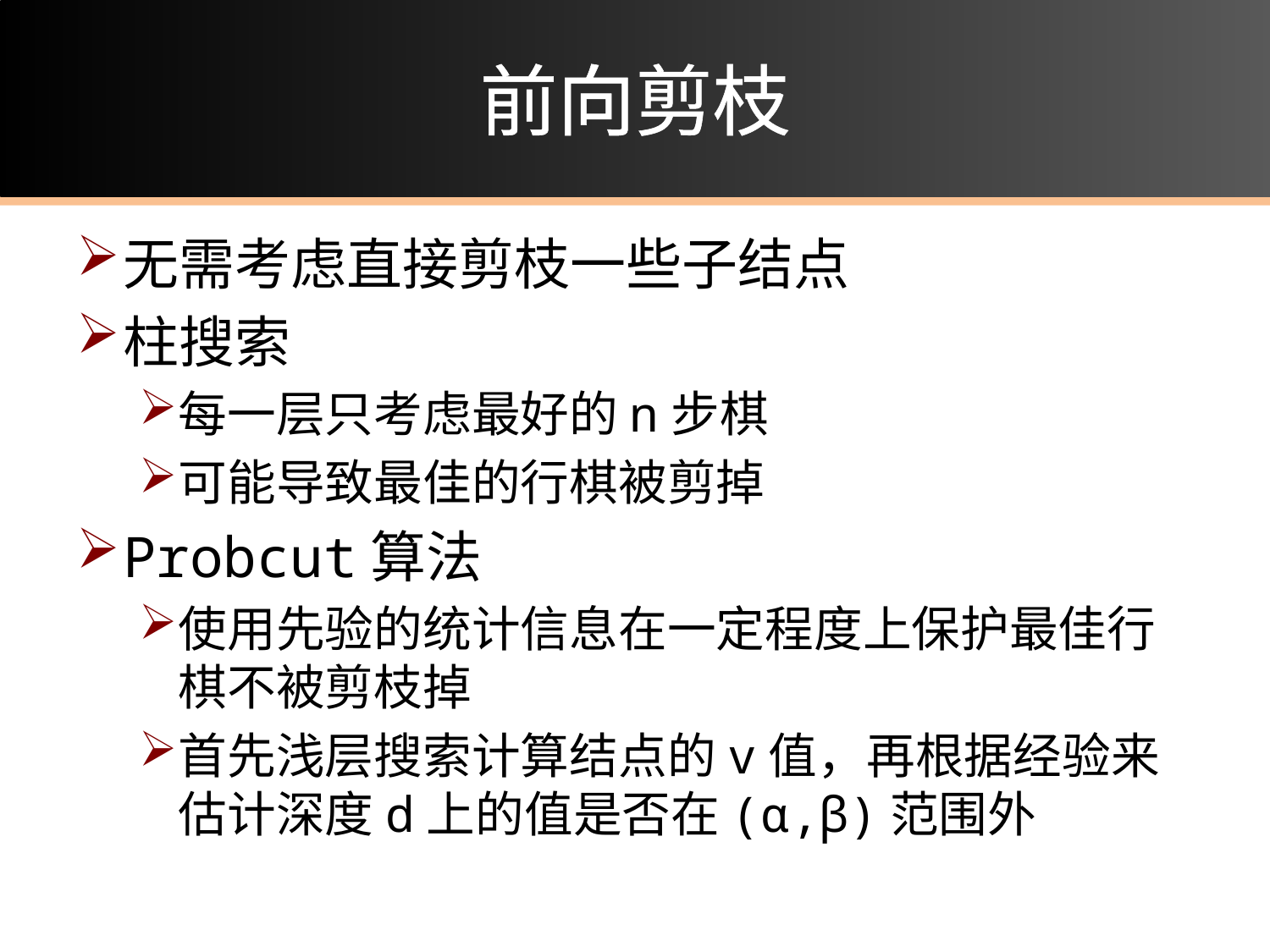

# 前向剪枝
无需考虑直接剪枝一些子结点
柱搜索
每一层只考虑最好的n步棋
可能导致最佳的行棋被剪掉
Probcut算法
使用先验的统计信息在一定程度上保护最佳行棋不被剪枝掉
首先浅层搜索计算结点的v值，再根据经验来估计深度d上的值是否在(α,β)范围外

25